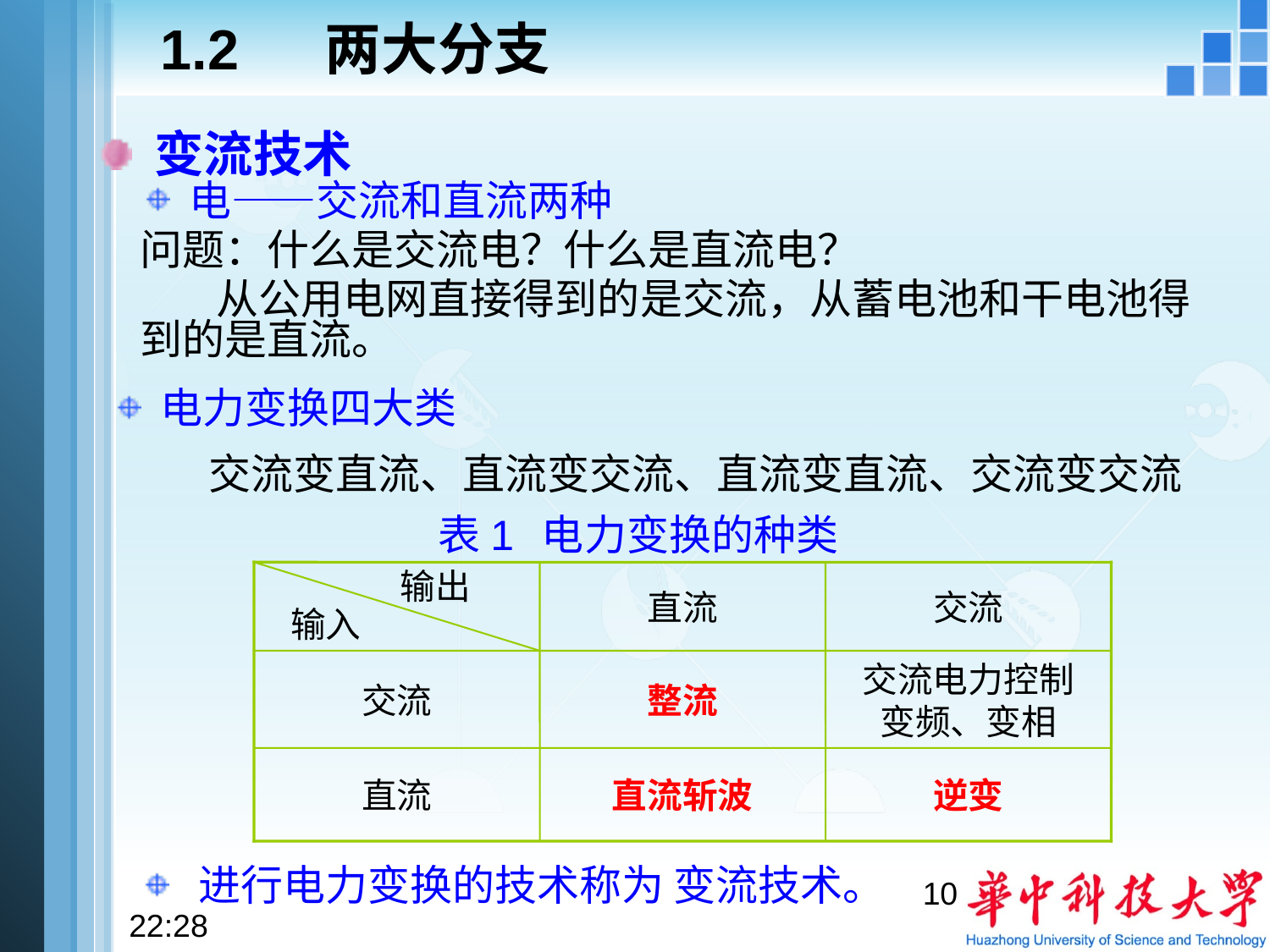

# 1.2 　两大分支
 变流技术
 电——交流和直流两种
问题：什么是交流电？什么是直流电？
       从公用电网直接得到的是交流，从蓄电池和干电池得到的是直流。

 电力变换四大类
      交流变直流、直流变交流、直流变直流、交流变交流
表1  电力变换的种类
                输出
  输入

直流

交流

交流

整流
交流电力控制
变频、变相
直流

直流斩波
逆变

  进行电力变换的技术称为 变流技术。
10
22:28